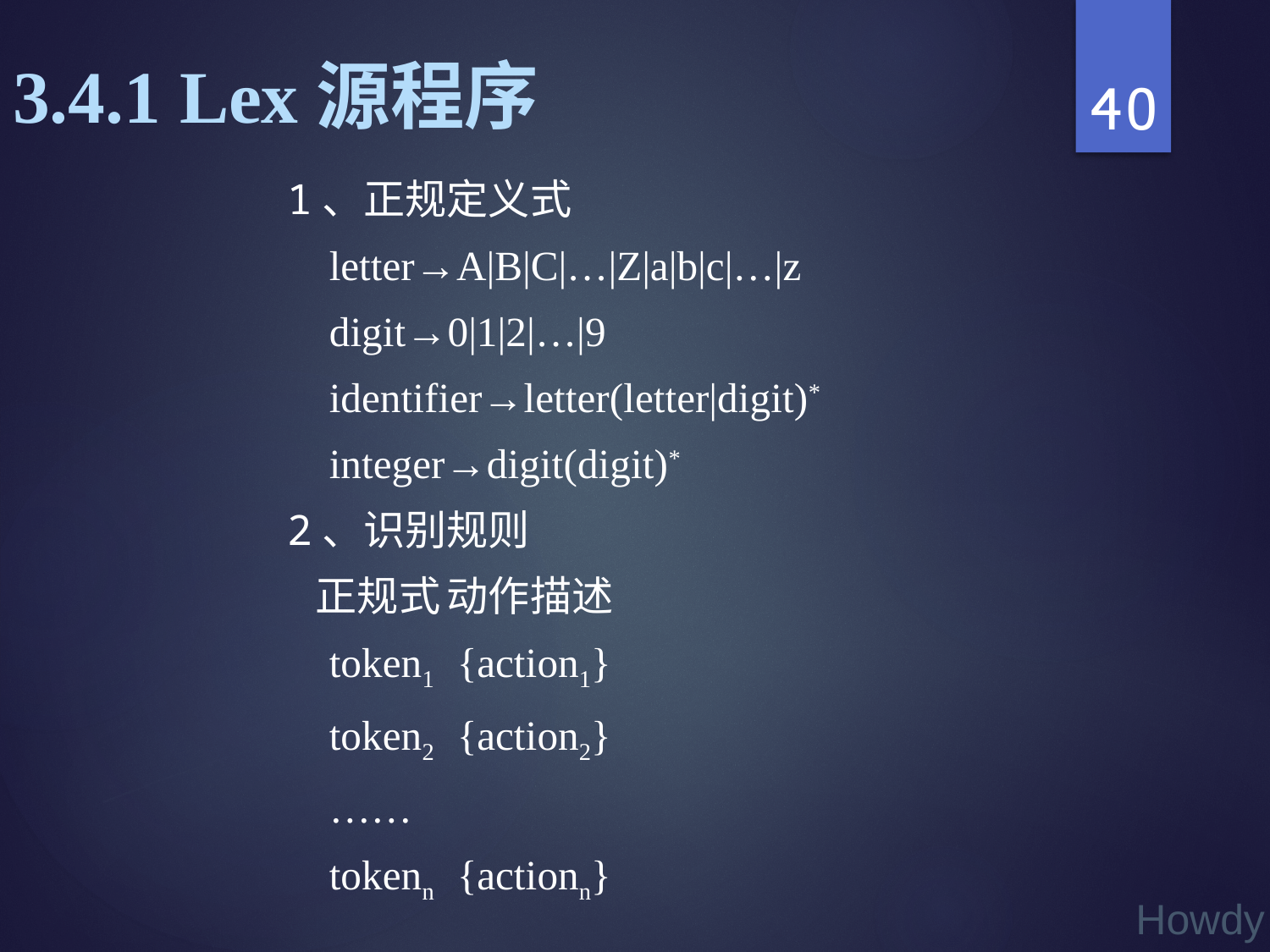

40
3.4.1 Lex源程序
1、正规定义式
    letter→A|B|C|…|Z|a|b|c|…|z
    digit→0|1|2|…|9
    identifier→letter(letter|digit)*
    integer→digit(digit)*
2、识别规则
  正规式	动作描述
    token1	 {action1}
    token2	 {action2}
    ……
    tokenn	 {actionn}